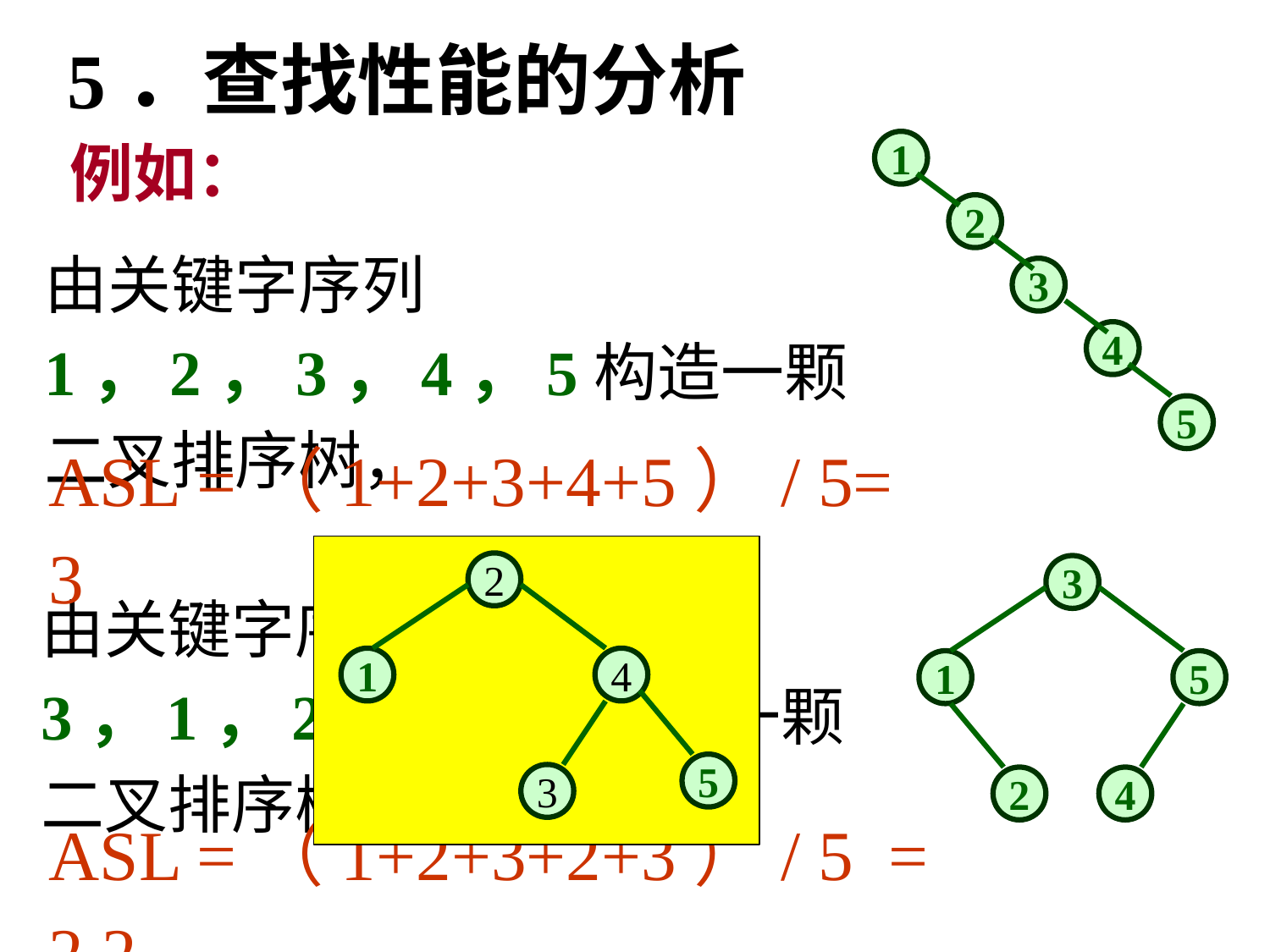

5．查找性能的分析
例如：
1

2
由关键字序列 1，2，3，4，5构造一颗二叉排序树，

3

4

5
ASL =（1+2+3+4+5）/ 5= 3

2

1
4

5
3
3
由关键字序列 3，1，2，5，4构造一颗二叉排序树

1
5

2
4
ASL =（1+2+3+2+3）/ 5  = 2.2